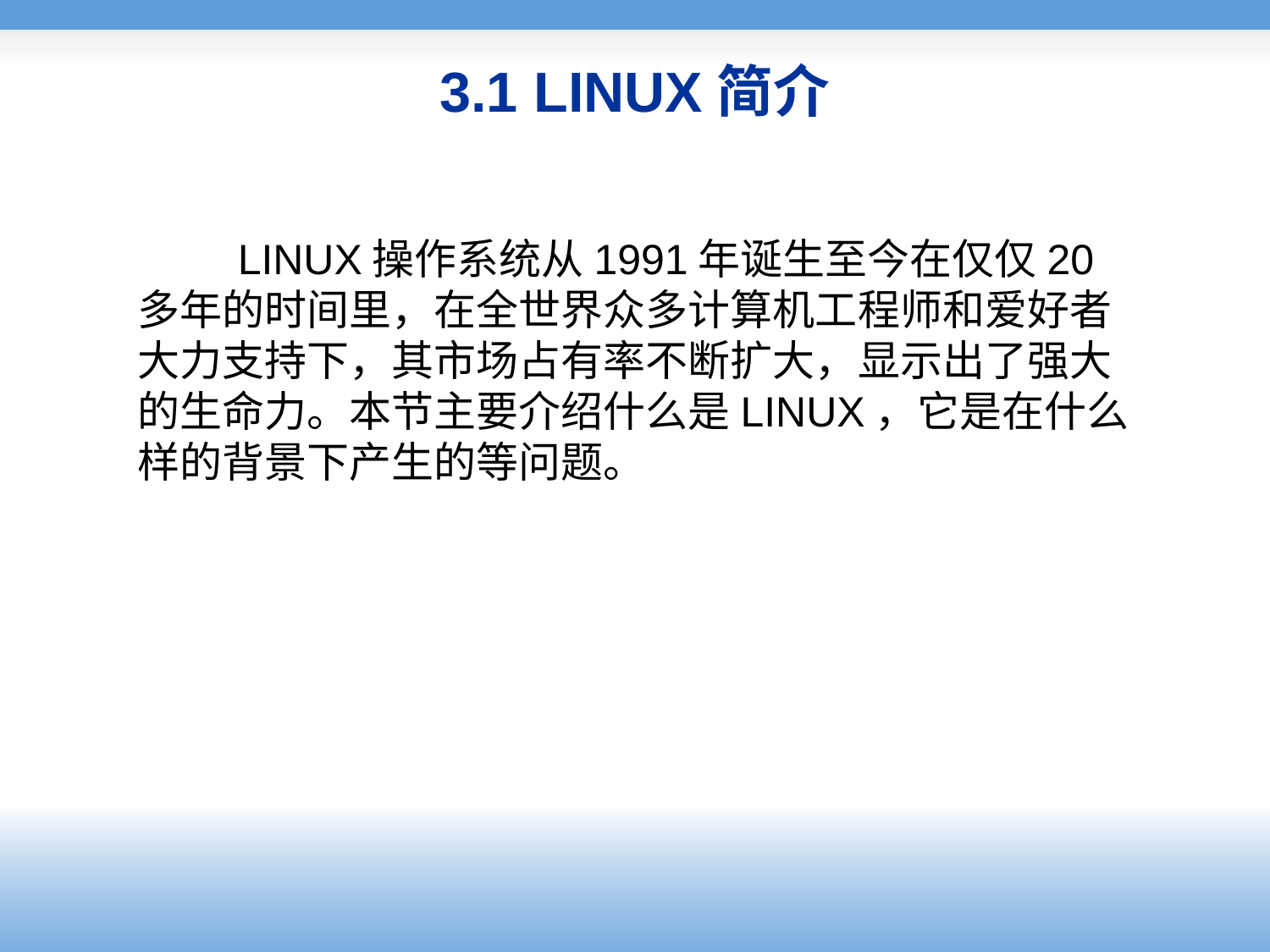

# 3.1 LINUX简介
LINUX操作系统从1991年诞生至今在仅仅20多年的时间里，在全世界众多计算机工程师和爱好者大力支持下，其市场占有率不断扩大，显示出了强大的生命力。本节主要介绍什么是LINUX，它是在什么样的背景下产生的等问题。